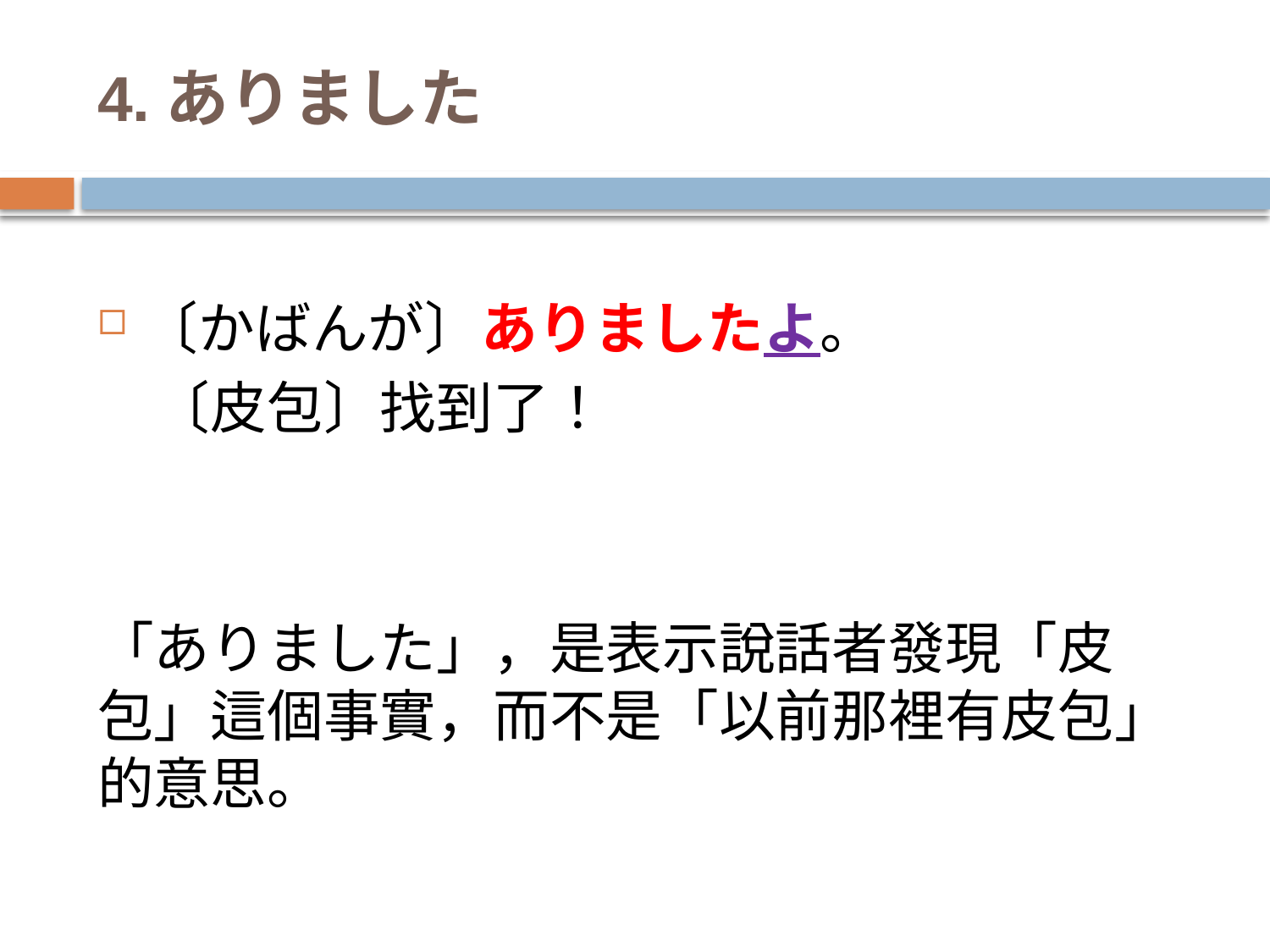

# 4.ありました
〔かばんが〕ありましたよ。
　〔皮包〕找到了！

「ありました」，是表示說話者發現「皮包」這個事實，而不是「以前那裡有皮包」的意思。